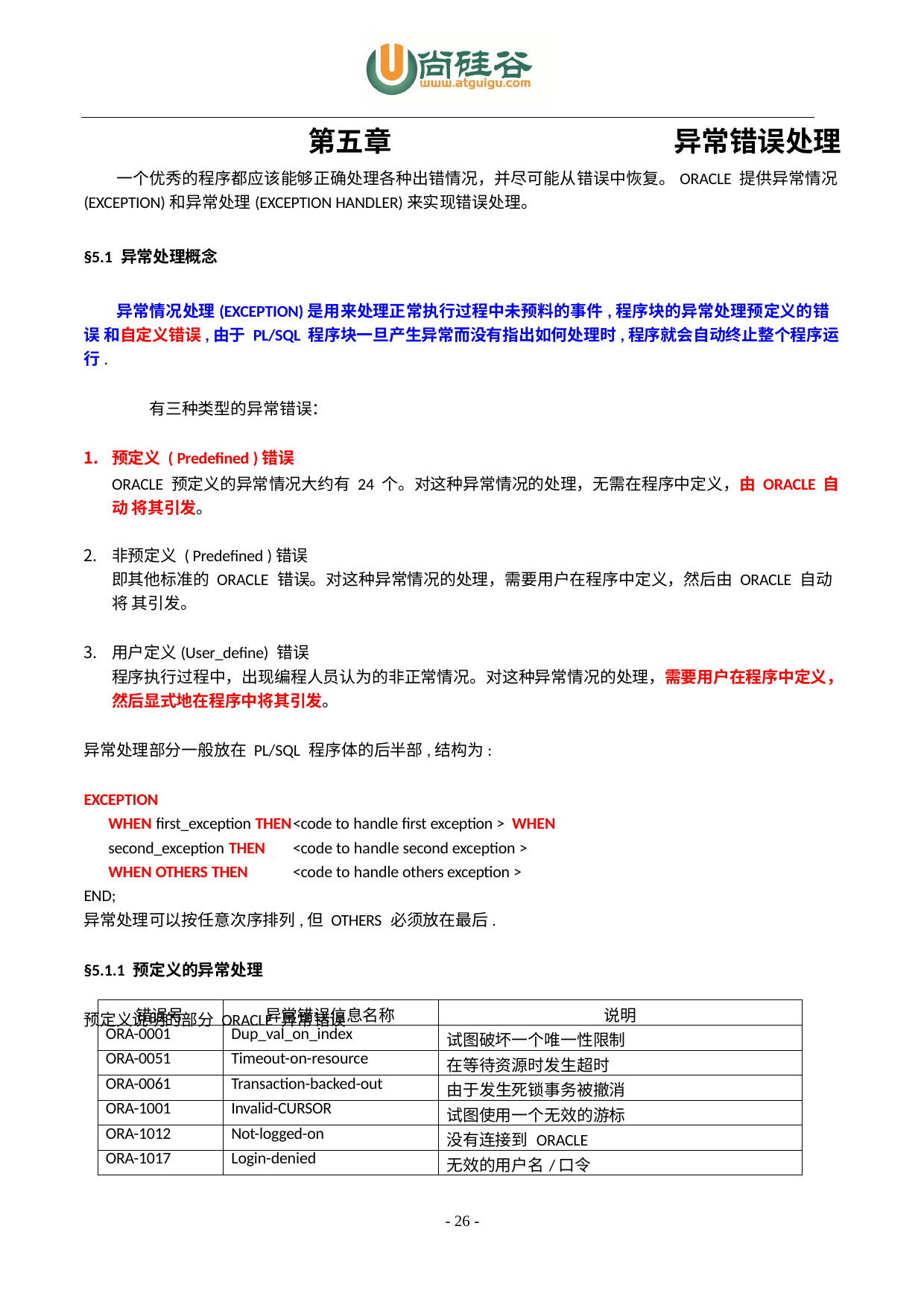

第五章	异常错误处理
一个优秀的程序都应该能够正确处理各种出错情况，并尽可能从错误中恢复。ORACLE 提供异常情况
(EXCEPTION)和异常处理(EXCEPTION HANDLER)来实现错误处理。

§5.1 异常处理概念

异常情况处理(EXCEPTION)是用来处理正常执行过程中未预料的事件,程序块的异常处理预定义的错误 和自定义错误,由于 PL/SQL 程序块一旦产生异常而没有指出如何处理时,程序就会自动终止整个程序运行.

有三种类型的异常错误：

预定义 ( Predefined )错误
ORACLE 预定义的异常情况大约有 24 个。对这种异常情况的处理，无需在程序中定义，由 ORACLE 自动 将其引发。

非预定义 ( Predefined )错误
即其他标准的 ORACLE 错误。对这种异常情况的处理，需要用户在程序中定义，然后由 ORACLE 自动将 其引发。

用户定义(User_define) 错误
程序执行过程中，出现编程人员认为的非正常情况。对这种异常情况的处理，需要用户在程序中定义， 然后显式地在程序中将其引发。

异常处理部分一般放在 PL/SQL 程序体的后半部,结构为:

EXCEPTION
WHEN first_exception THEN	<code to handle first exception >  WHEN second_exception THEN	<code to handle second exception >  WHEN OTHERS THEN	<code to handle others exception >
END;
异常处理可以按任意次序排列,但 OTHERS 必须放在最后.

§5.1.1 预定义的异常处理

预定义说明的部分 ORACLE 异常错误
| 错误号 | 异常错误信息名称 | 说明 |
| --- | --- | --- |
| ORA-0001 | Dup\_val\_on\_index | 试图破坏一个唯一性限制 |
| ORA-0051 | Timeout-on-resource | 在等待资源时发生超时 |
| ORA-0061 | Transaction-backed-out | 由于发生死锁事务被撤消 |
| ORA-1001 | Invalid-CURSOR | 试图使用一个无效的游标 |
| ORA-1012 | Not-logged-on | 没有连接到 ORACLE |
| ORA-1017 | Login-denied | 无效的用户名/口令 |
- 26 -